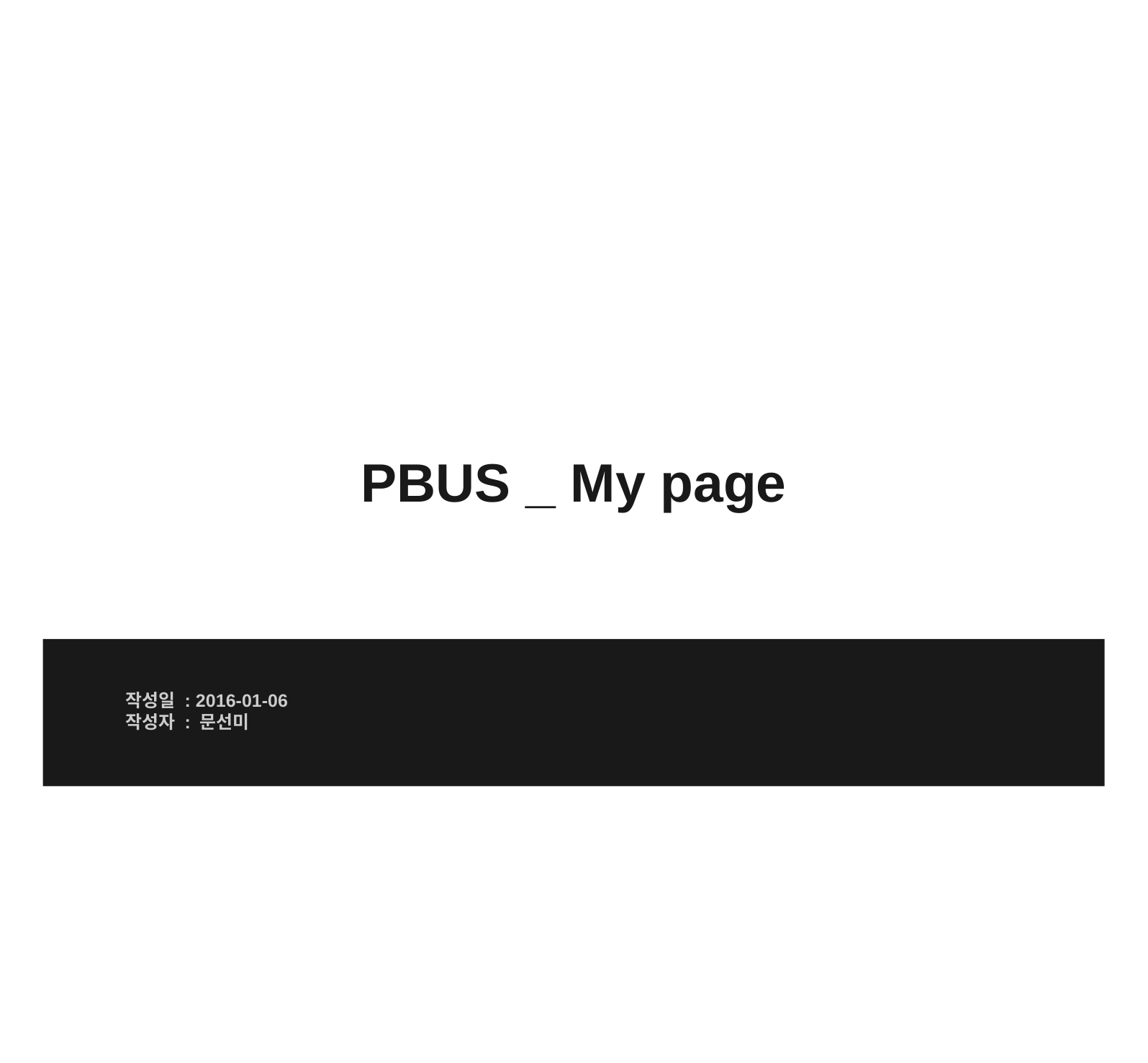

# PBUS _ My page
작성일 : 2016-01-06
작성자 : 문선미